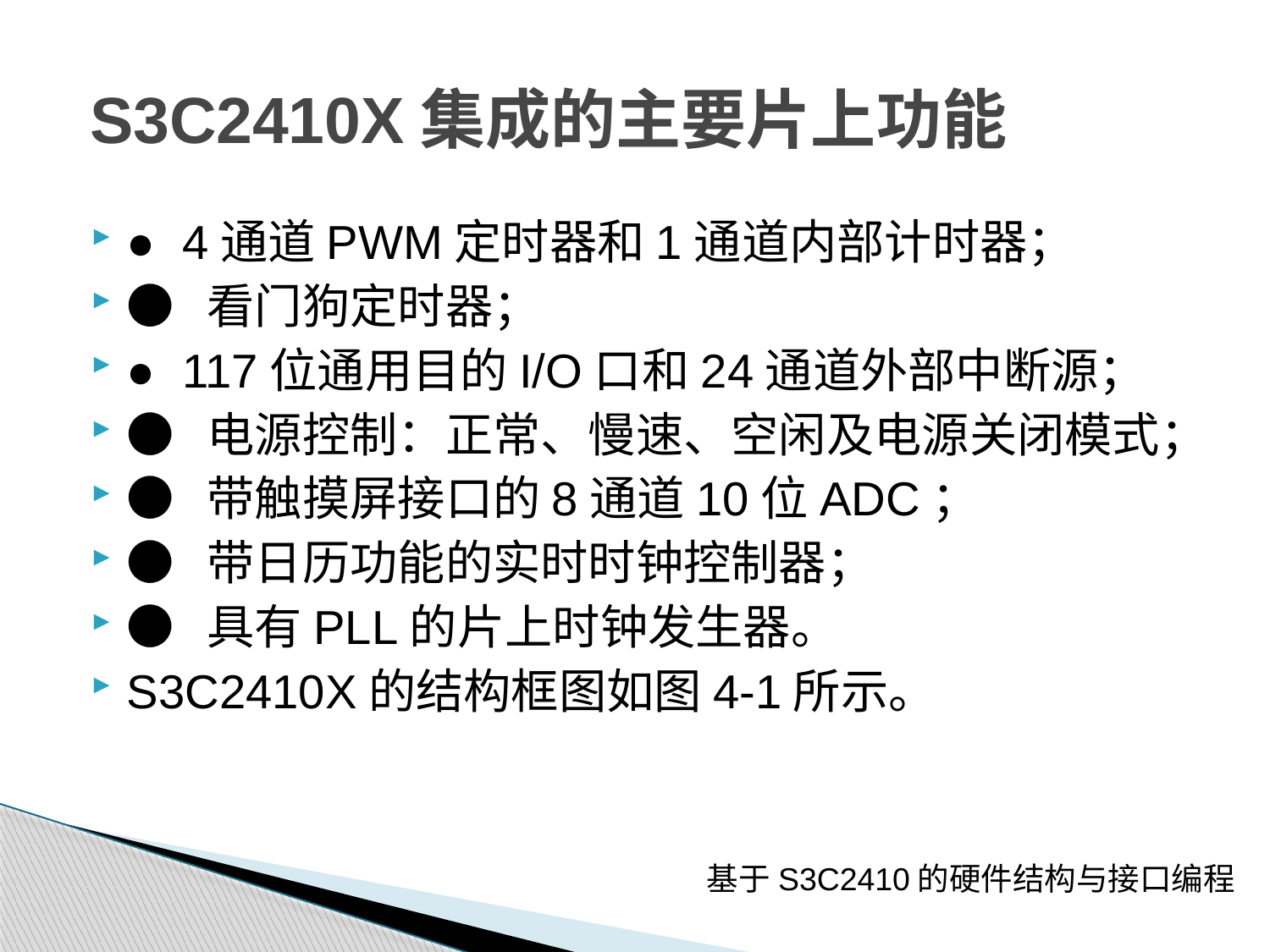

# S3C2410X集成的主要片上功能
●  4通道PWM定时器和1通道内部计时器；
●  看门狗定时器；
●  117位通用目的I/O口和24通道外部中断源；
●  电源控制：正常、慢速、空闲及电源关闭模式；
●  带触摸屏接口的8通道10位ADC；
●  带日历功能的实时时钟控制器；
●  具有PLL的片上时钟发生器。
S3C2410X的结构框图如图4-1所示。
基于S3C2410的硬件结构与接口编程